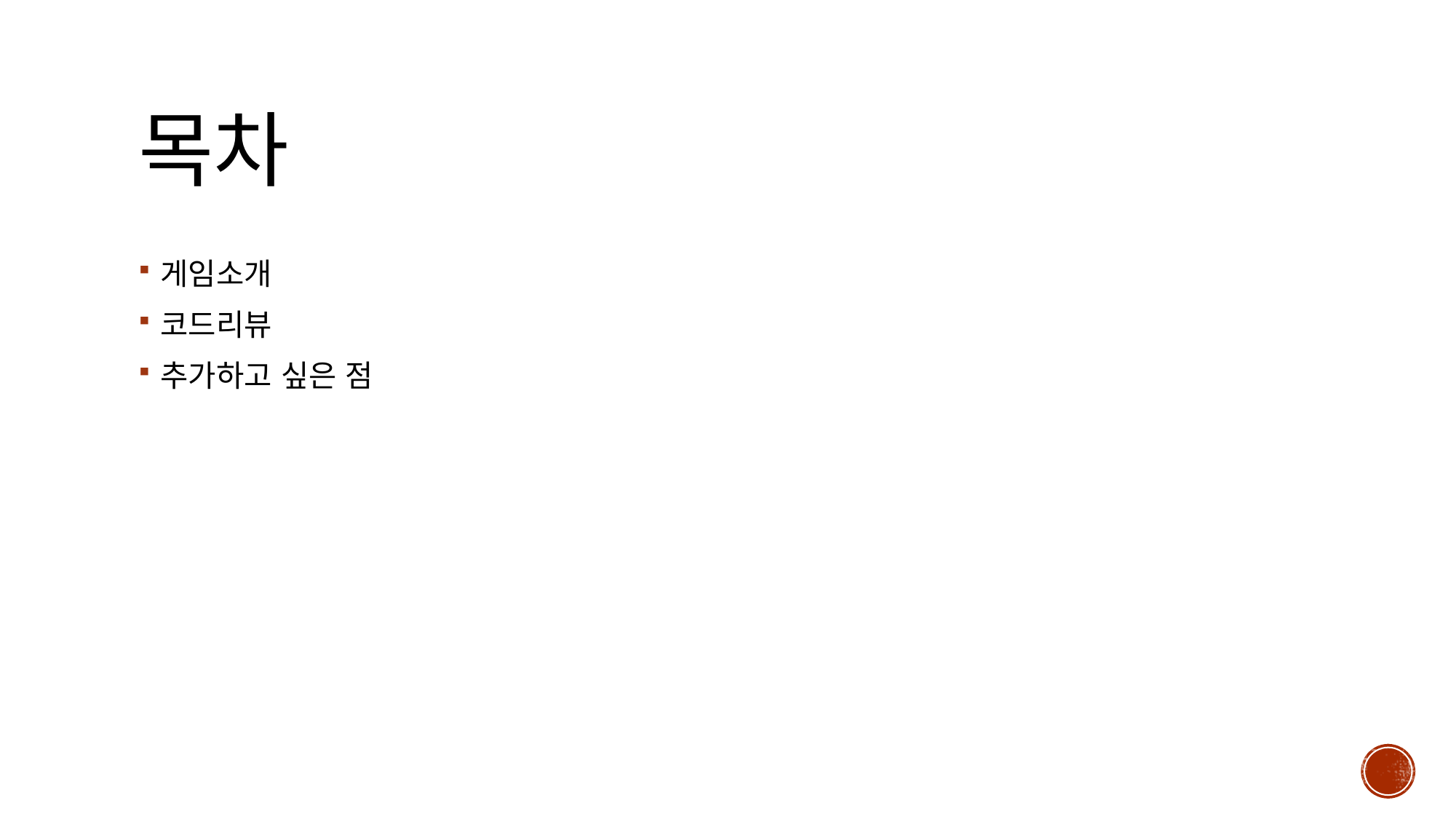

# 목차
게임소개
코드리뷰
추가하고 싶은 점